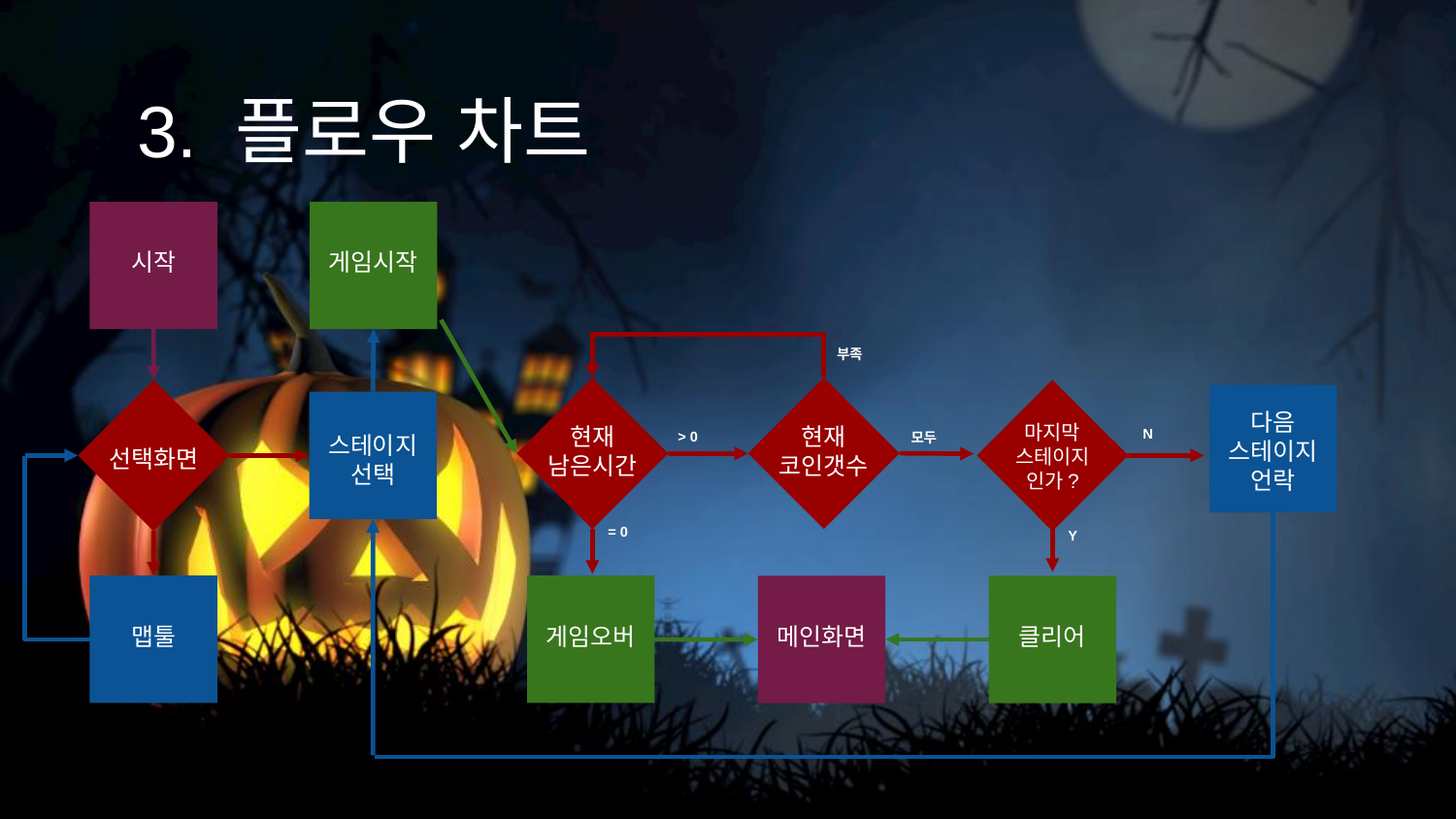

# 3. 플로우 차트

시작
게임시작
부족

다음 스테이지 언락
마지막 스테이지 인가?
현재 코인갯수
현재 남은시간
N
> 0
모두
스테이지
선택
선택화면
= 0
Y

맵툴
게임오버
메인화면
클리어